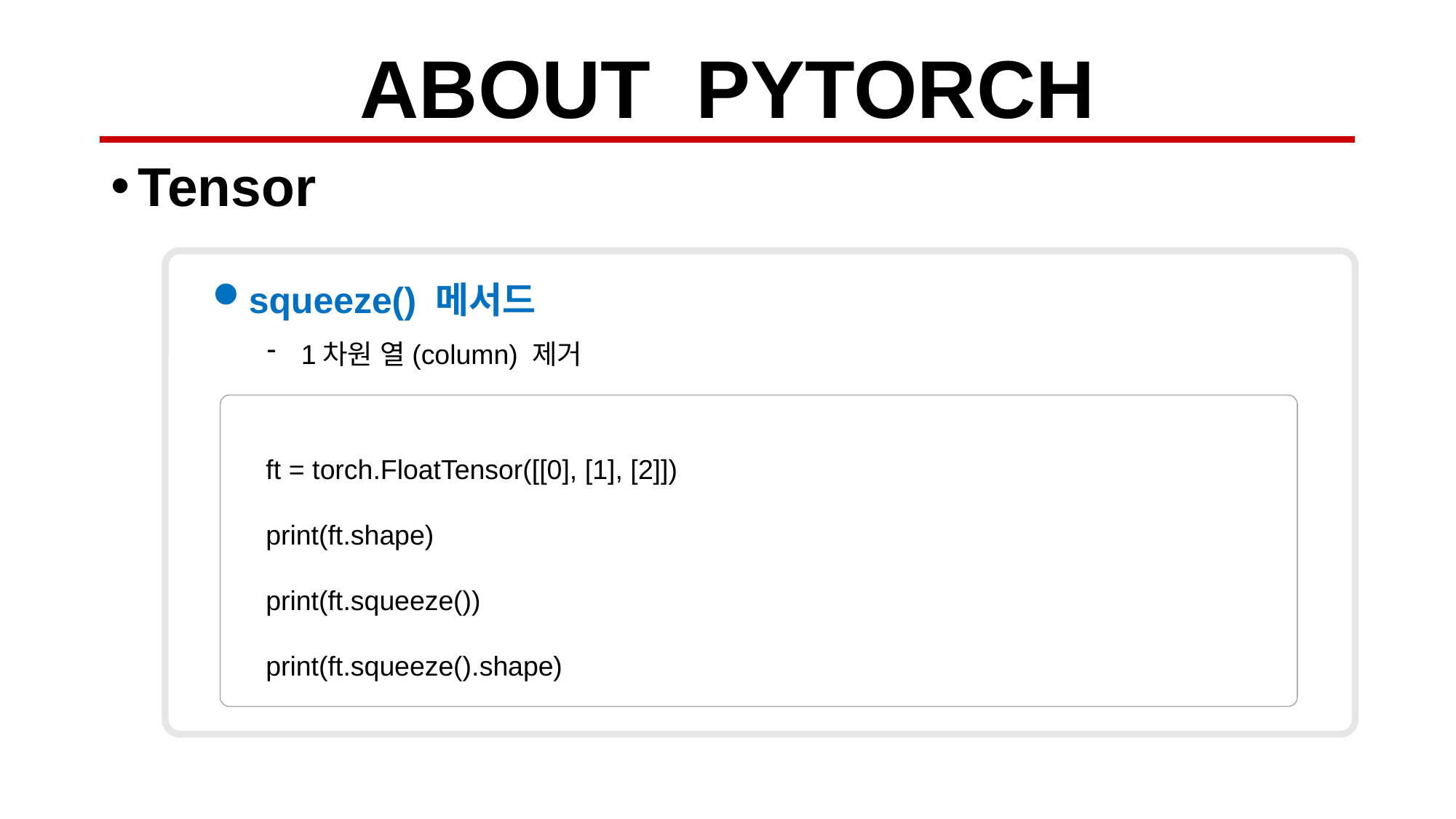

# ABOUT  PYTORCH
Tensor
squeeze() 메서드
1차원 열(column) 제거
ft = torch.FloatTensor([[0], [1], [2]])
print(ft.shape)
print(ft.squeeze())
print(ft.squeeze().shape)